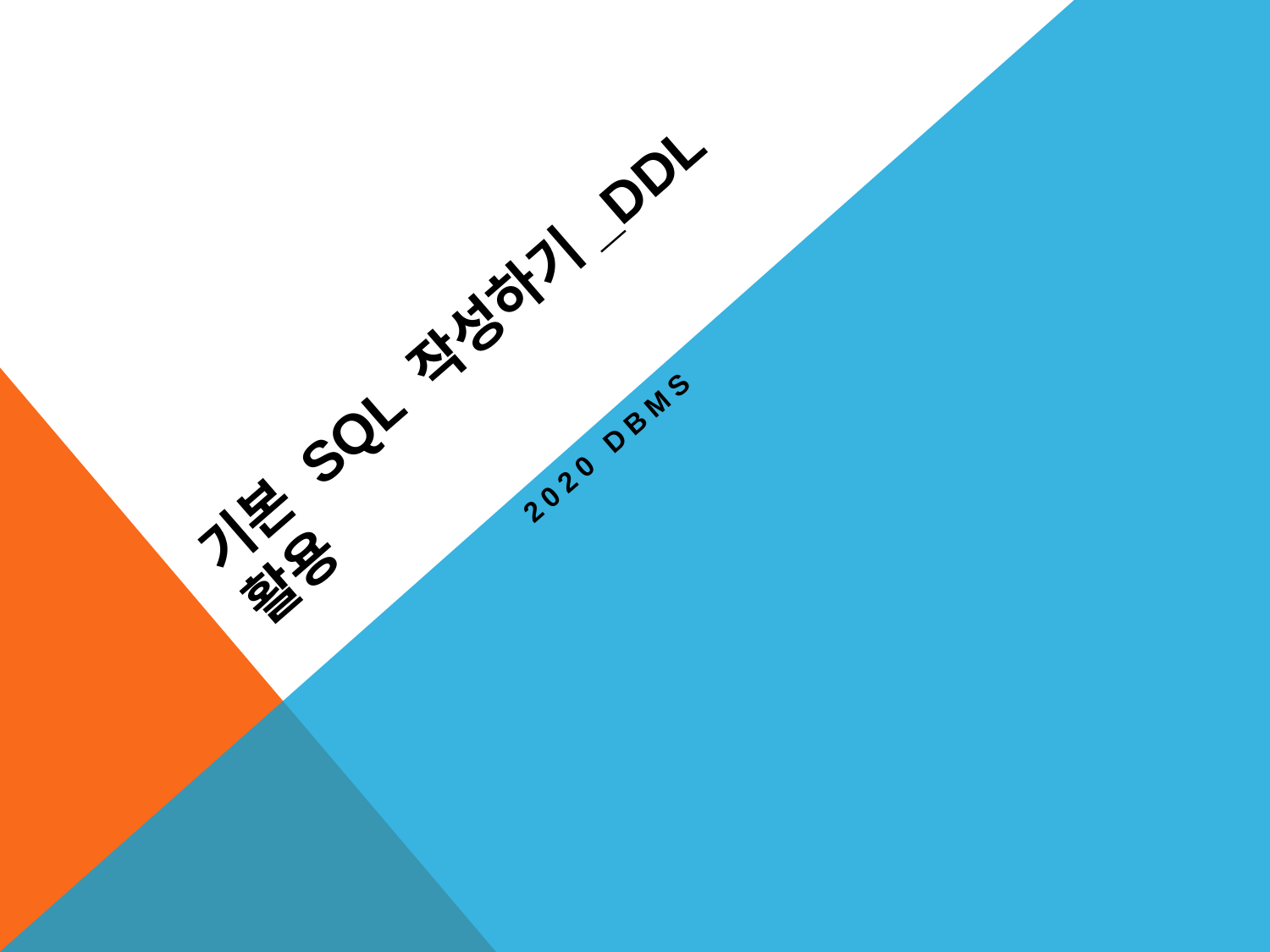

# 기본 SQL 작성하기_DDL 활용
2020 DBMS